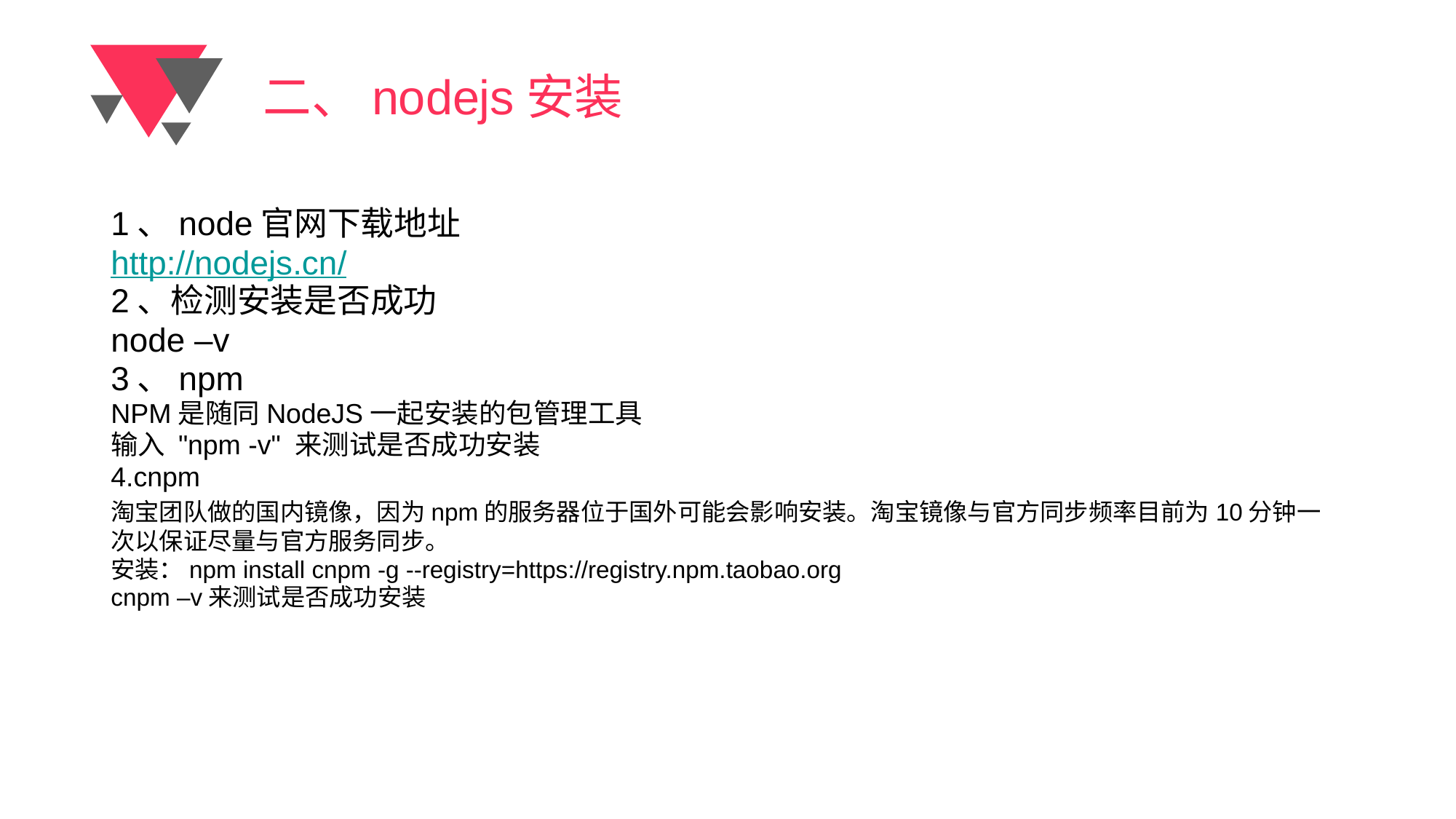

# 二、nodejs安装
1、node官网下载地址
http://nodejs.cn/
2、检测安装是否成功
node –v
3、npm
NPM是随同NodeJS一起安装的包管理工具
输入 "npm -v" 来测试是否成功安装
4.cnpm
淘宝团队做的国内镜像，因为npm的服务器位于国外可能会影响安装。淘宝镜像与官方同步频率目前为10分钟一次以保证尽量与官方服务同步。
安装：npm install cnpm -g --registry=https://registry.npm.taobao.org
cnpm –v来测试是否成功安装